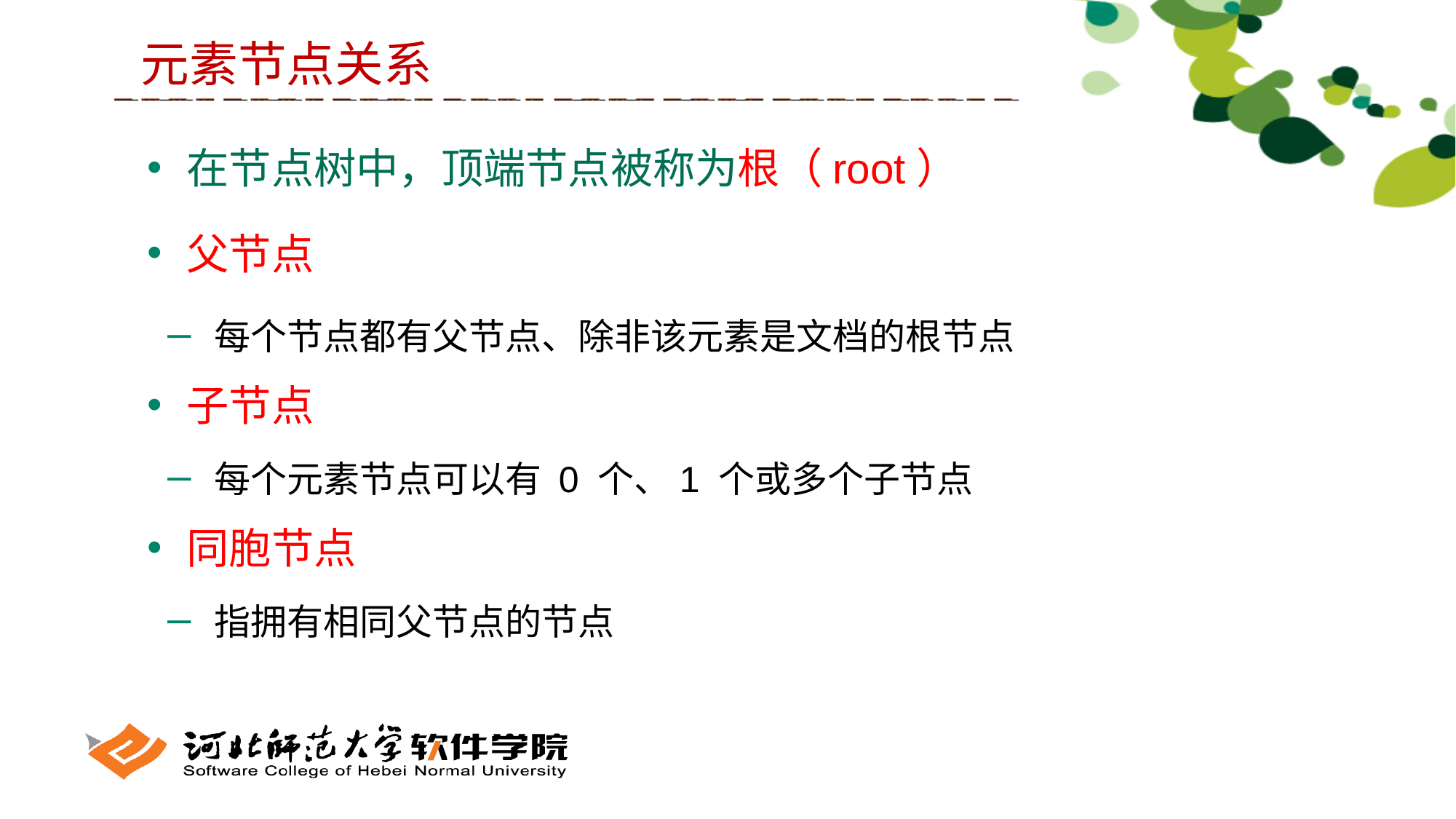

元素节点关系
 在节点树中，顶端节点被称为根（root）
 父节点
 每个节点都有父节点、除非该元素是文档的根节点
 子节点
 每个元素节点可以有 0 个、1 个或多个子节点
 同胞节点
 指拥有相同父节点的节点